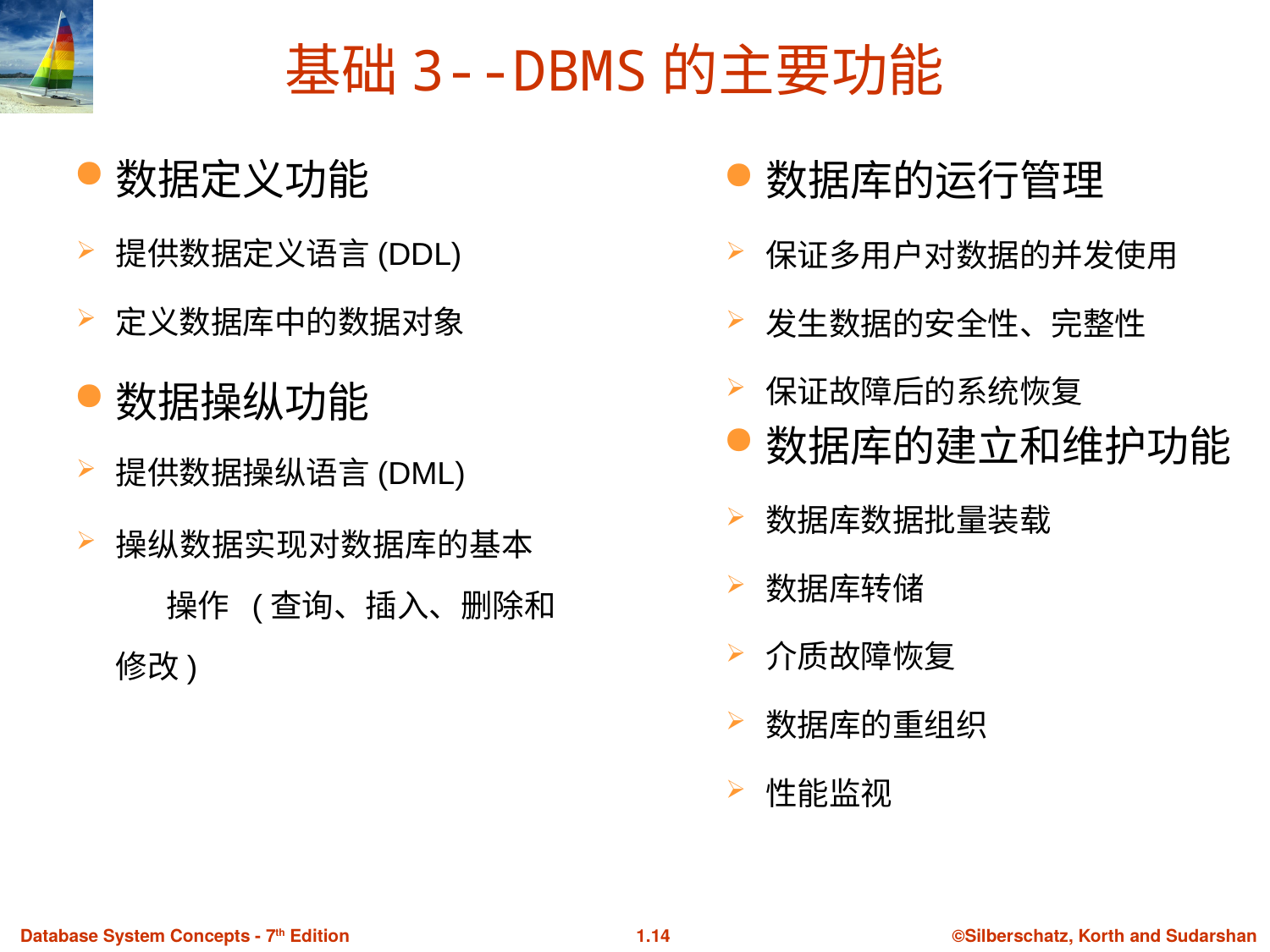

# 基础3--DBMS的主要功能
数据定义功能
提供数据定义语言(DDL)
定义数据库中的数据对象
数据操纵功能
提供数据操纵语言(DML)
操纵数据实现对数据库的基本           操作  (查询、插入、删除和修改)

数据库的运行管理
保证多用户对数据的并发使用
发生数据的安全性、完整性
保证故障后的系统恢复
数据库的建立和维护功能
数据库数据批量装载
数据库转储
介质故障恢复
数据库的重组织
性能监视